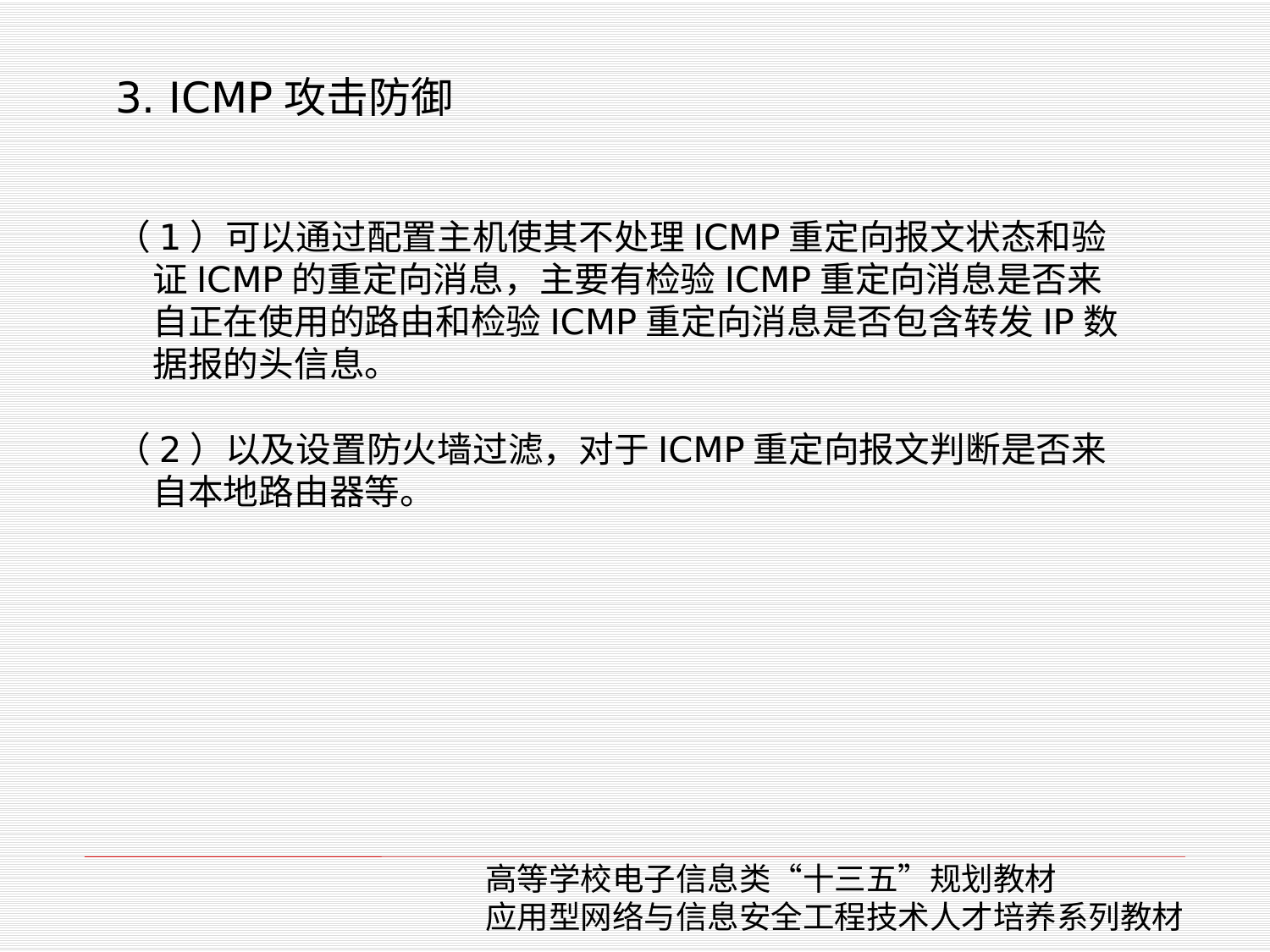

3. ICMP攻击防御
（1）可以通过配置主机使其不处理ICMP重定向报文状态和验证ICMP的重定向消息，主要有检验ICMP重定向消息是否来自正在使用的路由和检验ICMP重定向消息是否包含转发IP数据报的头信息。

（2）以及设置防火墙过滤，对于ICMP重定向报文判断是否来自本地路由器等。
高等学校电子信息类“十三五”规划教材
应用型网络与信息安全工程技术人才培养系列教材